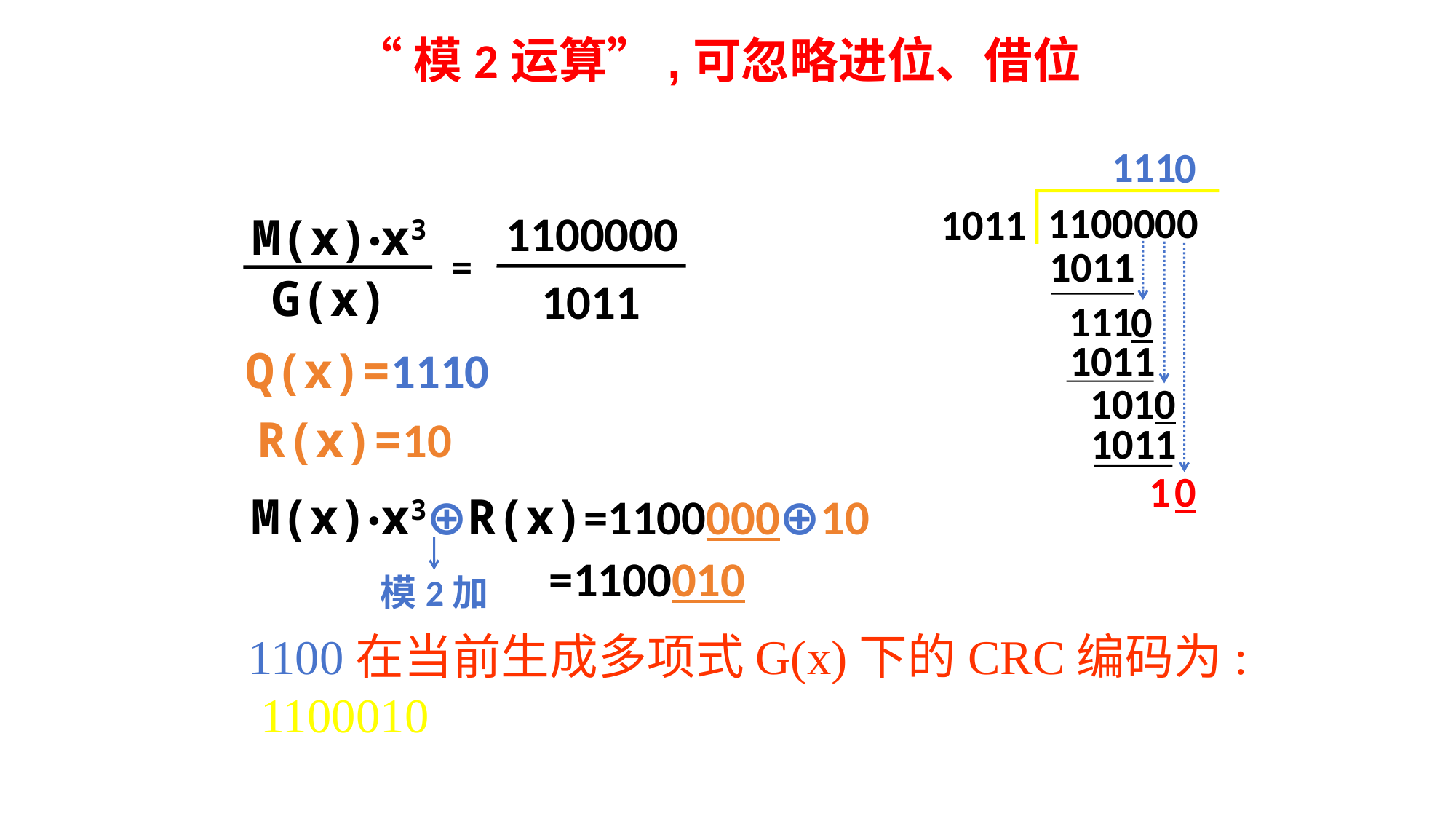

“模2运算”,可忽略进位、借位
1
1
1
0
1100000

1011
1011

111
0

1011
1
0
1
0

1011
    1
0

1100000
M(x)·x3
=
G(x)
1011

Q(x)=1110
R(x)=10
M(x)·x3⊕R(x)=1100000⊕10

模2加
=1100010
1100在当前生成多项式G(x)下的CRC编码为: 1100010